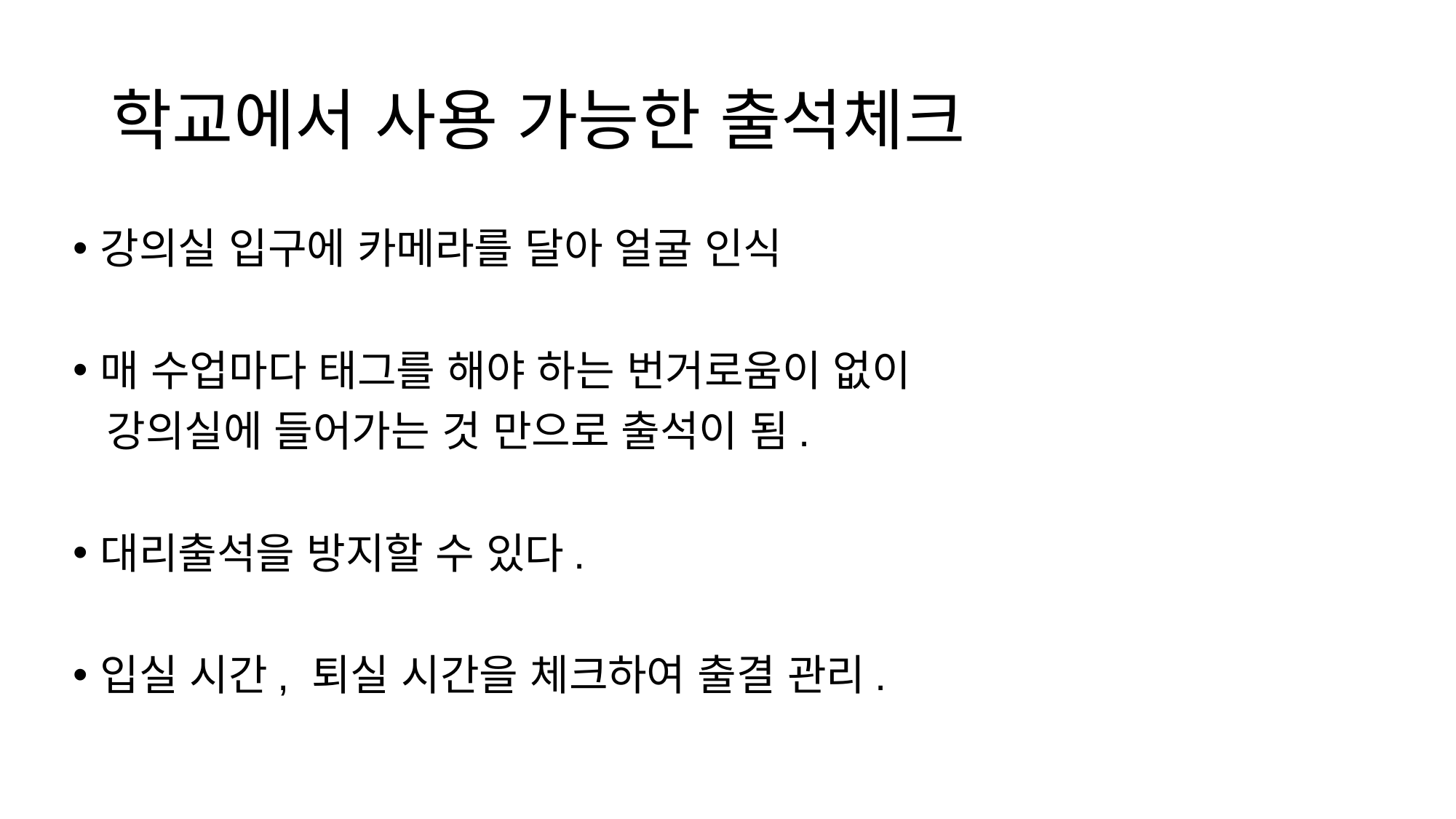

# 학교에서 사용 가능한 출석체크
강의실 입구에 카메라를 달아 얼굴 인식

매 수업마다 태그를 해야 하는 번거로움이 없이
  강의실에 들어가는 것 만으로 출석이 됨.

대리출석을 방지할 수 있다.

입실 시간, 퇴실 시간을 체크하여 출결 관리.